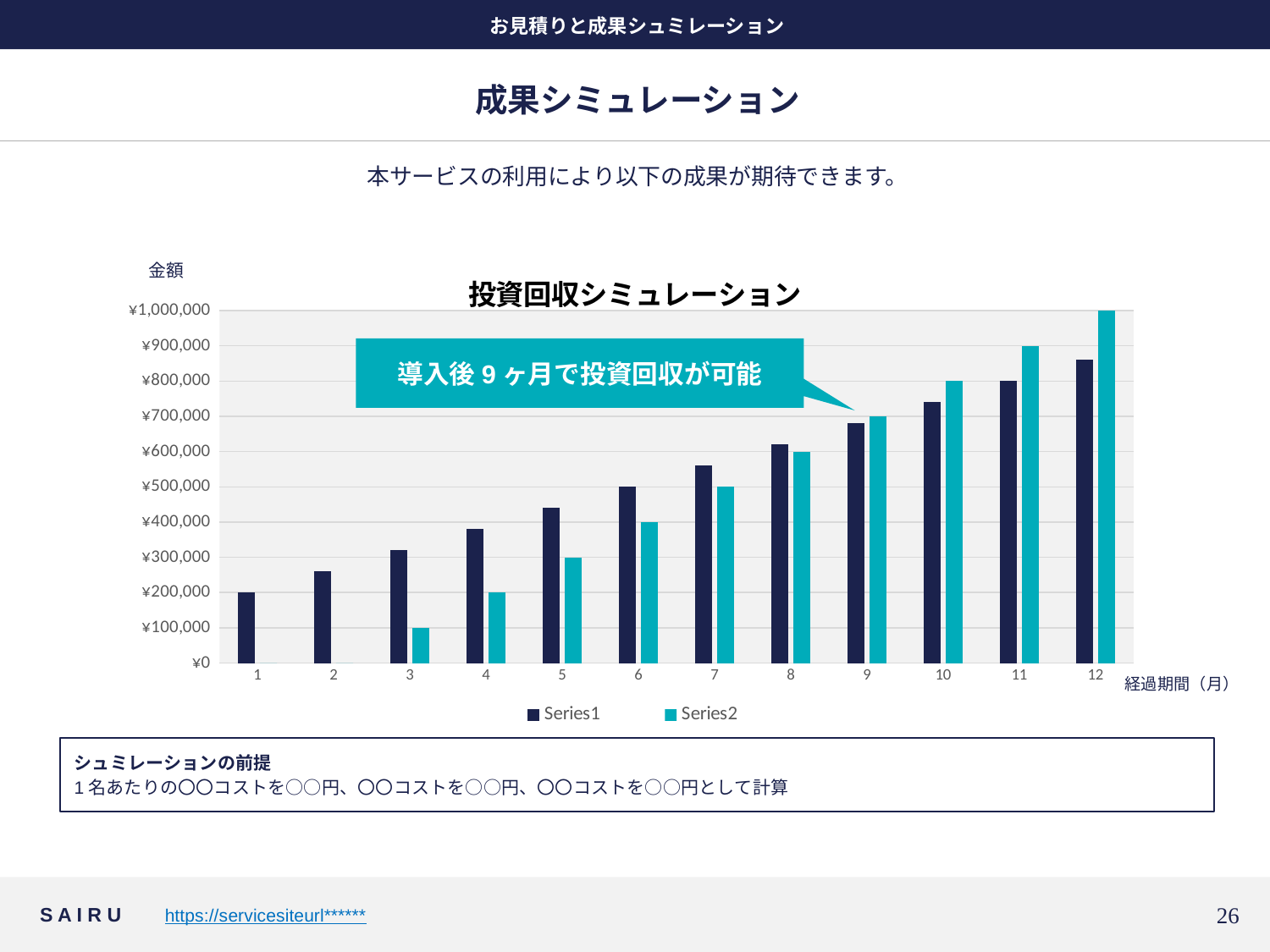

お見積りと成果シュミレーション
# 成果シミュレーション
本サービスの利用により以下の成果が期待できます。

### Chart: 投資回収シミュレーション

| Category |  |  |
|---|---|---|
金額
導入後9ヶ月で投資回収が可能
経過期間（月）
シュミレーションの前提
1名あたりの〇〇コストを○○円、〇〇コストを○○円、〇〇コストを○○円として計算
26